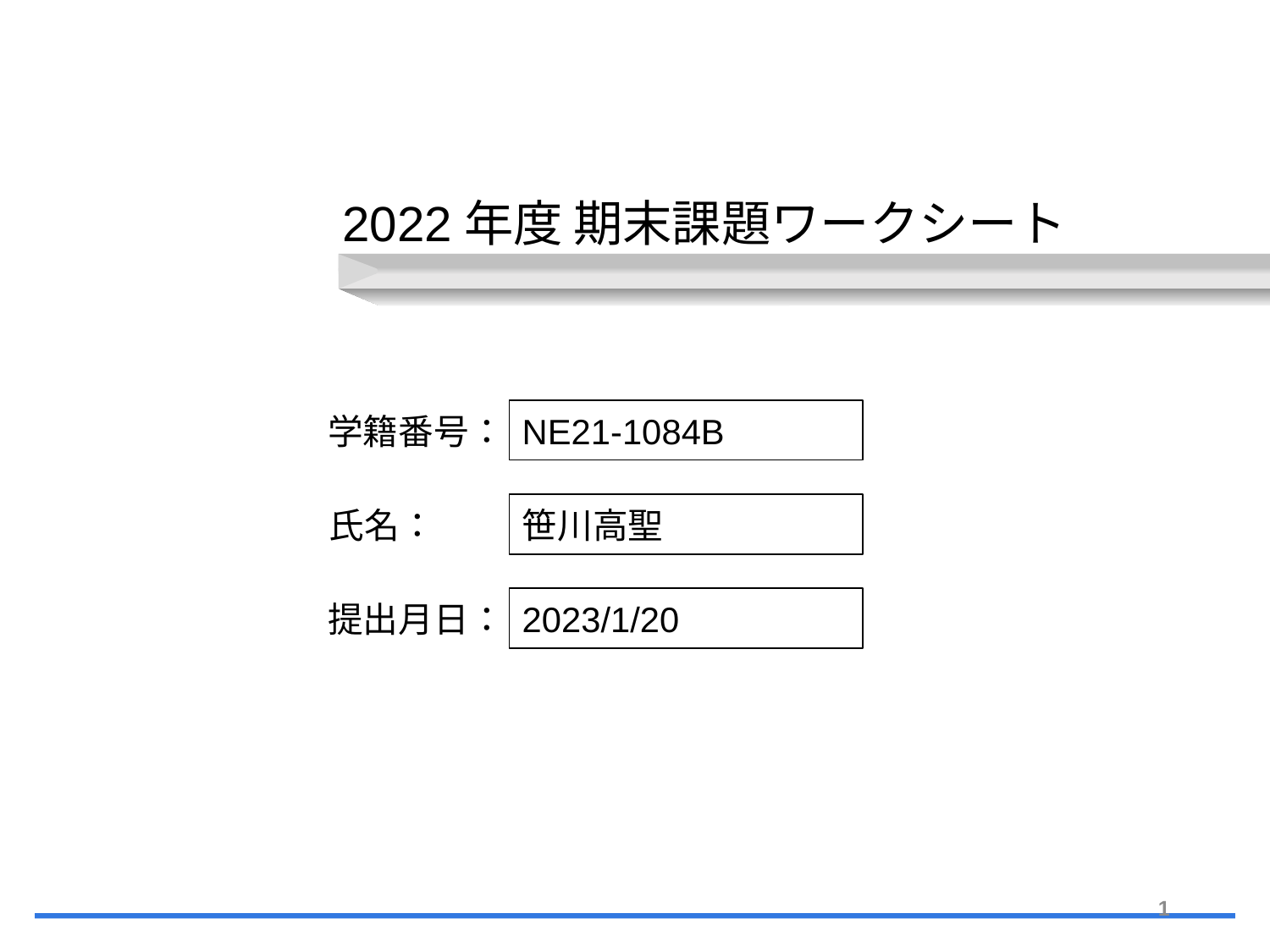

2022年度 期末課題ワークシート

NE21-1084B
学籍番号：
笹川高聖
氏名：
2023/1/20
提出月日：
1